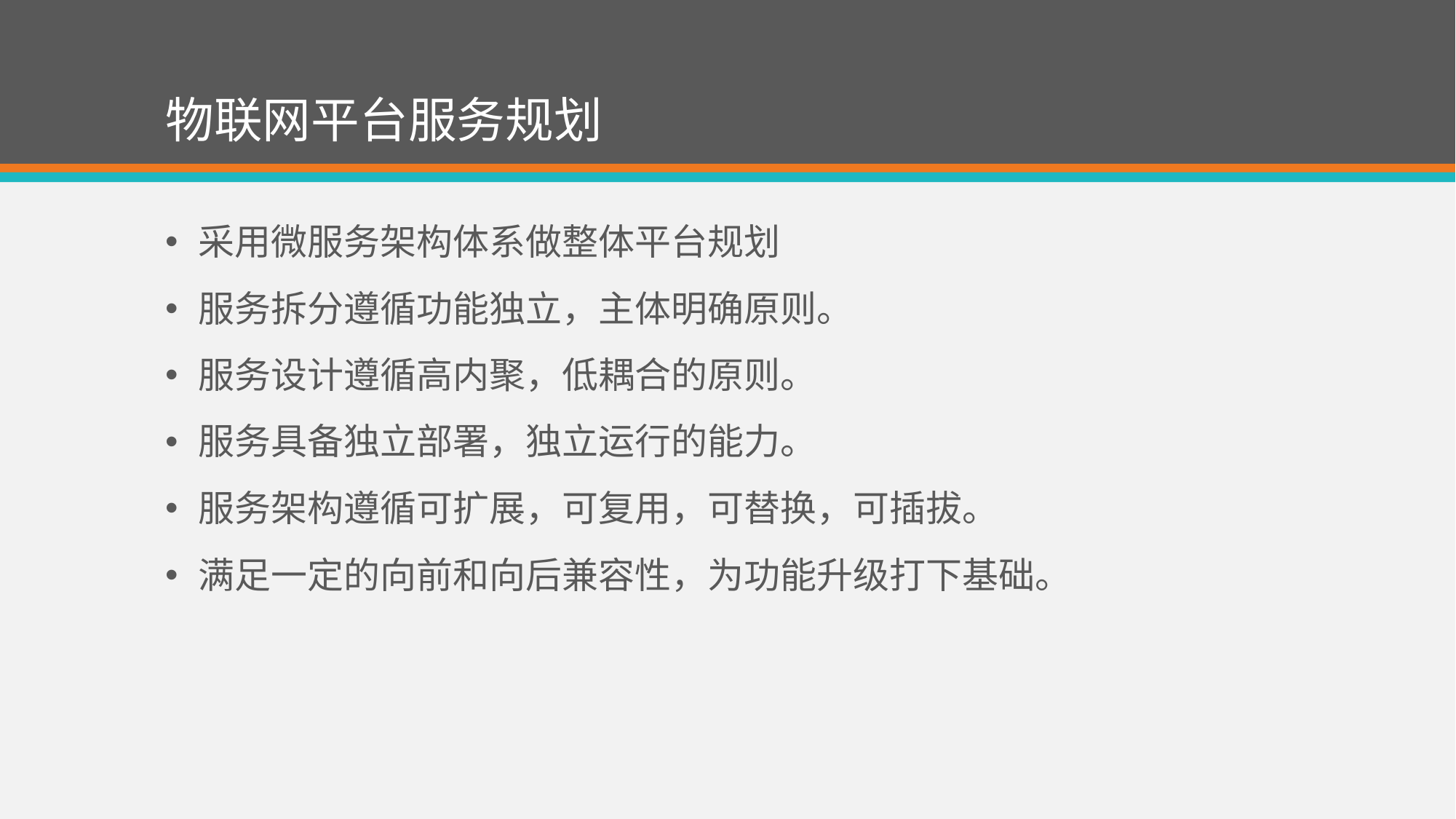

# 物联网平台服务规划
采用微服务架构体系做整体平台规划
服务拆分遵循功能独立，主体明确原则。
服务设计遵循高内聚，低耦合的原则。
服务具备独立部署，独立运行的能力。
服务架构遵循可扩展，可复用，可替换，可插拔。
满足一定的向前和向后兼容性，为功能升级打下基础。